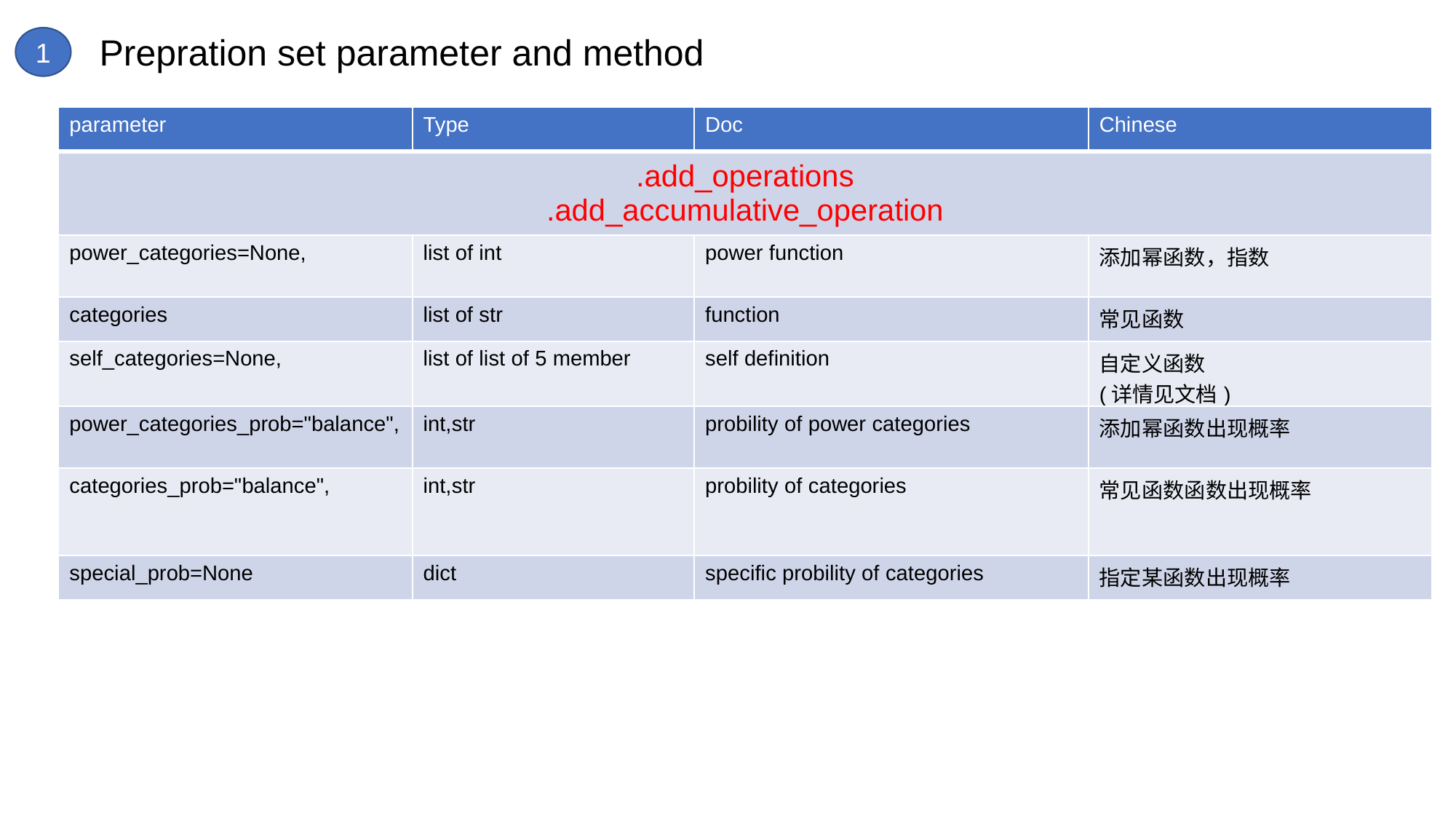

Prepration set parameter and method
1
| parameter | Type | Doc | Chinese |
| --- | --- | --- | --- |
| .add\_operations .add\_accumulative\_operation |  |  |  |
| power\_categories=None, | list of int | power function | 添加幂函数，指数 |
| categories | list of str | function | 常见函数 |
| self\_categories=None, | list of list of 5 member | self definition | 自定义函数 (详情见文档) |
| power\_categories\_prob="balance", | int,str | probility of power categories | 添加幂函数出现概率 |
| categories\_prob="balance", | int,str | probility of categories | 常见函数函数出现概率 |
| special\_prob=None | dict | specific probility of categories | 指定某函数出现概率 |